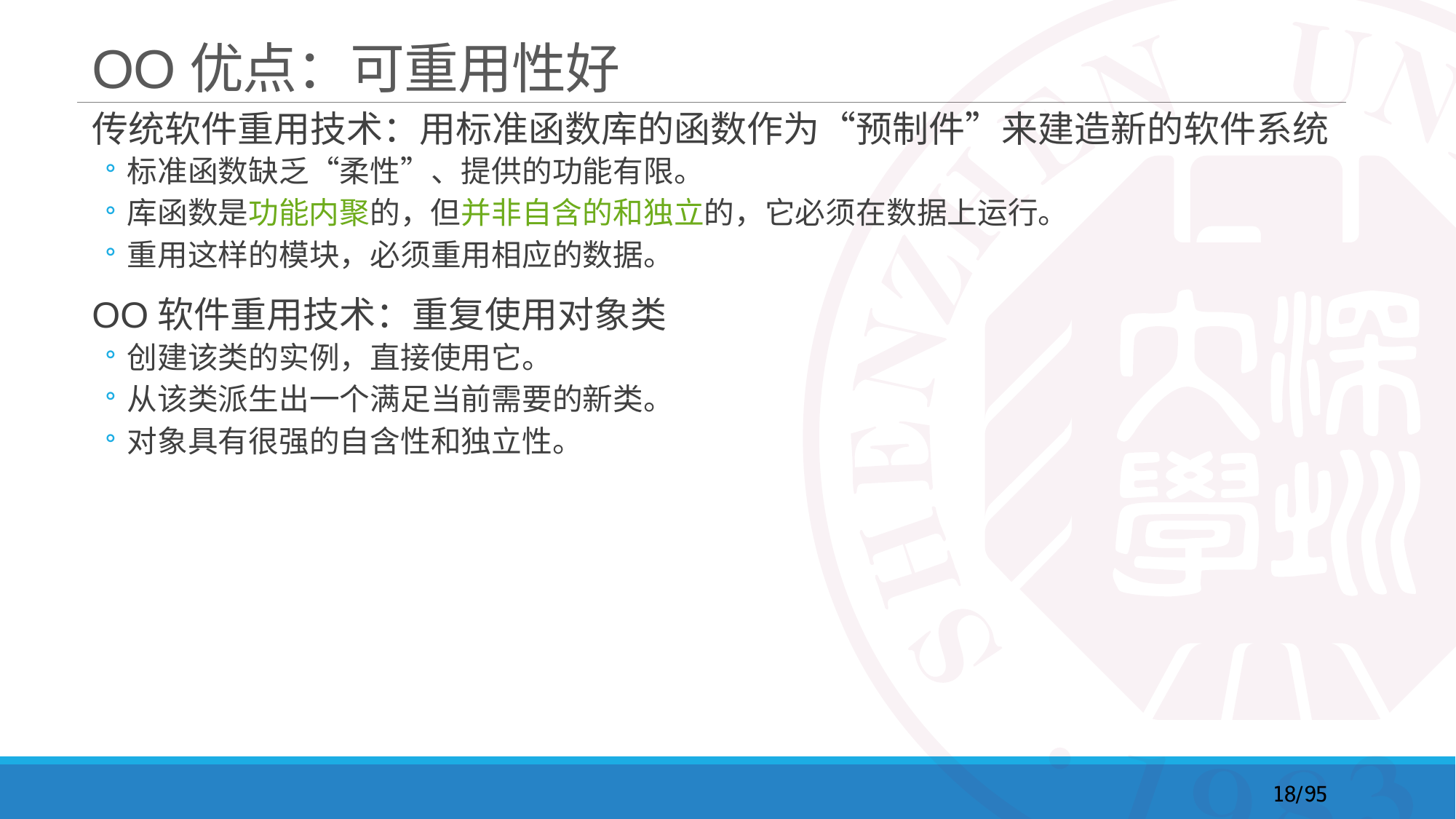

# OO优点：可重用性好
传统软件重用技术：用标准函数库的函数作为“预制件”来建造新的软件系统
标准函数缺乏“柔性”、提供的功能有限。
库函数是功能内聚的，但并非自含的和独立的，它必须在数据上运行。
重用这样的模块，必须重用相应的数据。
OO软件重用技术：重复使用对象类
创建该类的实例，直接使用它。
从该类派生出一个满足当前需要的新类。
对象具有很强的自含性和独立性。
18/95